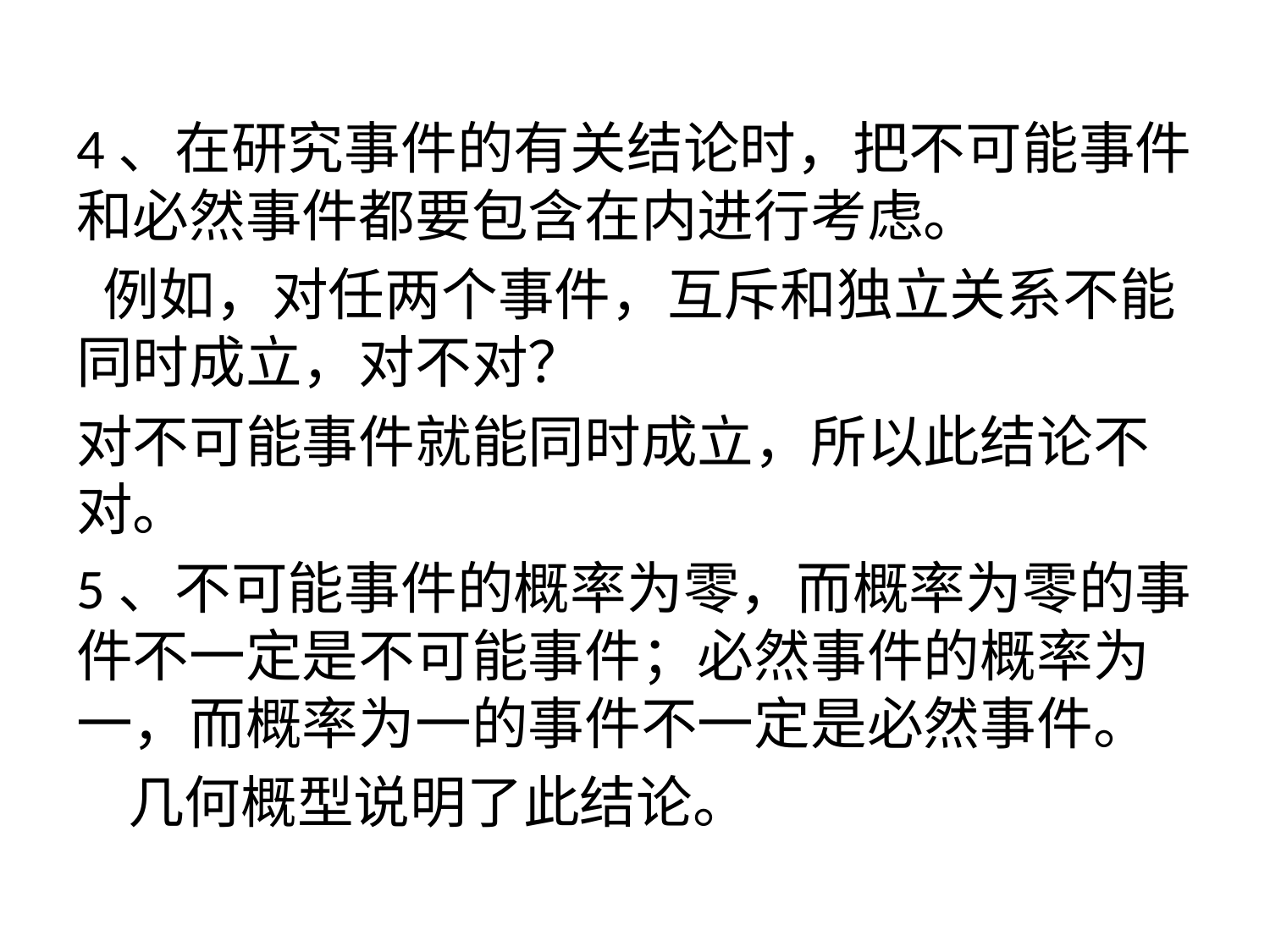

4、在研究事件的有关结论时，把不可能事件和必然事件都要包含在内进行考虑。
 例如，对任两个事件，互斥和独立关系不能同时成立，对不对？
对不可能事件就能同时成立，所以此结论不对。
5、不可能事件的概率为零，而概率为零的事件不一定是不可能事件；必然事件的概率为一，而概率为一的事件不一定是必然事件。
   几何概型说明了此结论。